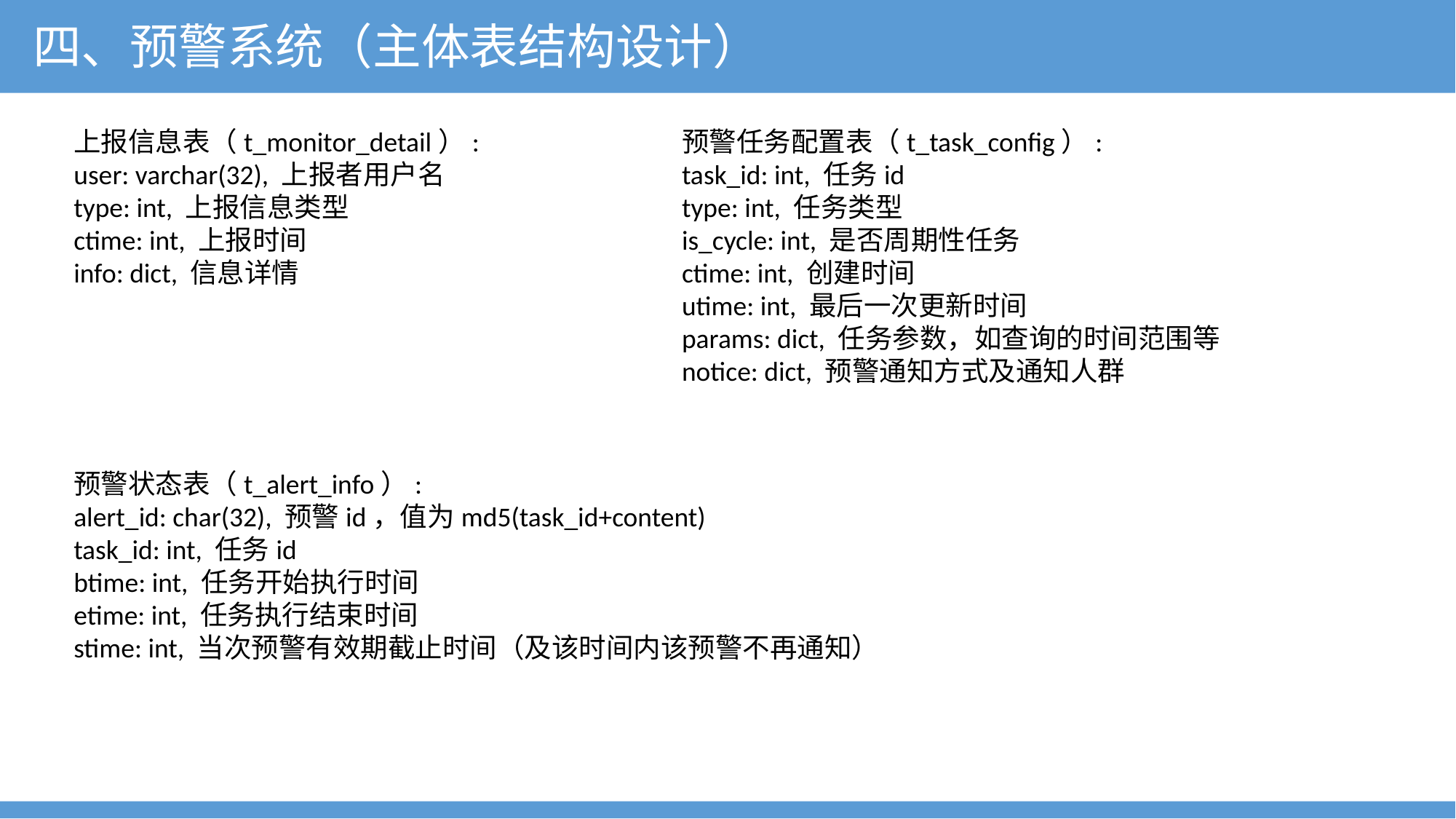

四、预警系统（主体表结构设计）
上报信息表（t_monitor_detail）:
user: varchar(32), 上报者用户名
type: int, 上报信息类型
ctime: int, 上报时间
info: dict, 信息详情
预警任务配置表（t_task_config）:
task_id: int, 任务id
type: int, 任务类型
is_cycle: int, 是否周期性任务
ctime: int, 创建时间
utime: int, 最后一次更新时间
params: dict, 任务参数，如查询的时间范围等
notice: dict, 预警通知方式及通知人群
预警状态表（t_alert_info）:
alert_id: char(32), 预警id，值为md5(task_id+content)
task_id: int, 任务id
btime: int, 任务开始执行时间
etime: int, 任务执行结束时间
stime: int, 当次预警有效期截止时间（及该时间内该预警不再通知）